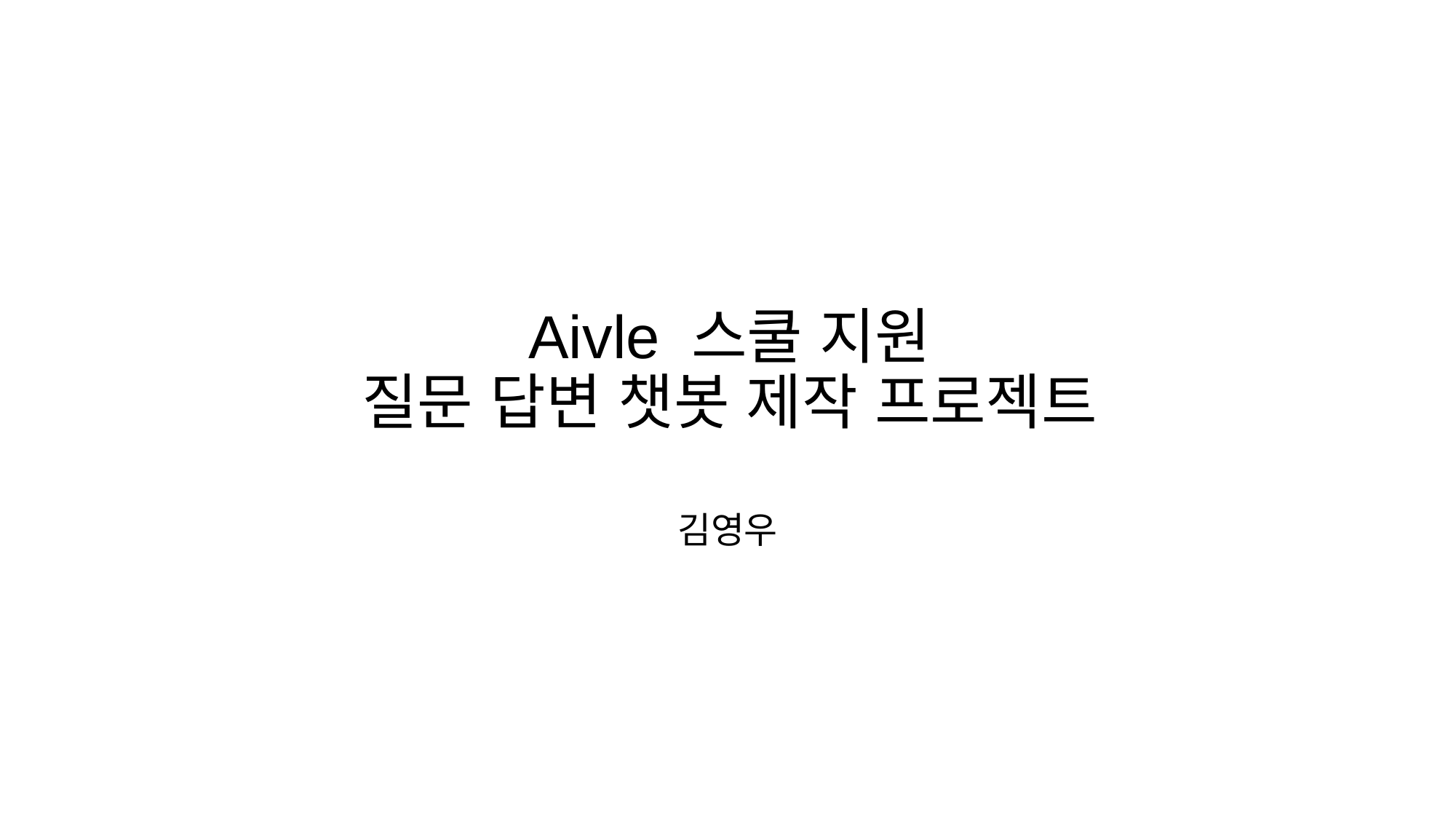

# Aivle 스쿨 지원 질문 답변 챗봇 제작 프로젝트
김영우